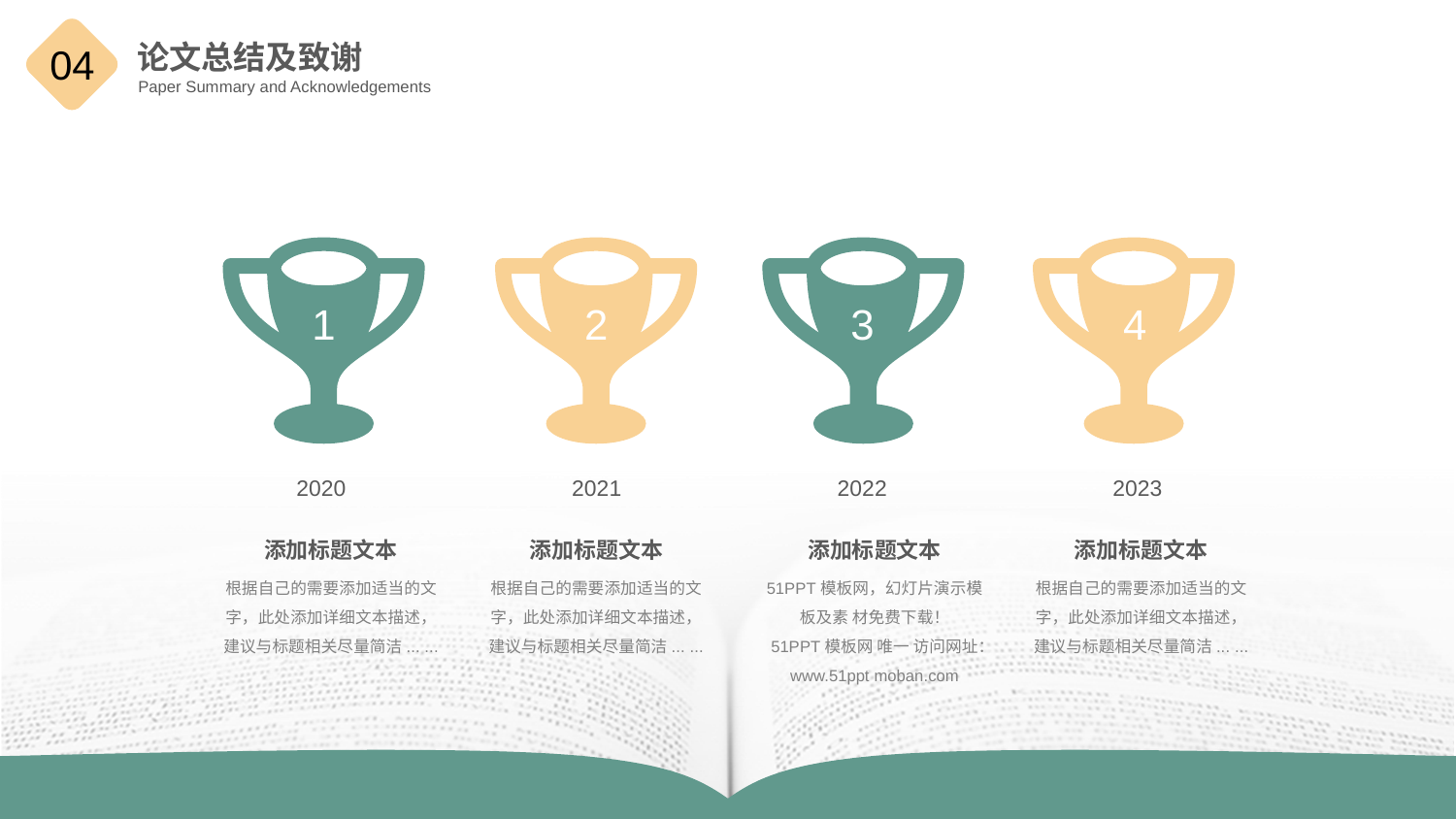

04
论文总结及致谢
Paper Summary and Acknowledgements

1
2
3
4
2020
2021
2022
2023
添加标题文本
根据自己的需要添加适当的文字，此处添加详细文本描述，建议与标题相关尽量简洁... ...
添加标题文本
根据自己的需要添加适当的文字，此处添加详细文本描述，建议与标题相关尽量简洁... ...
添加标题文本
51PPT模板网，幻灯片演示模板及素 材免费下载！
51PPT模板网 唯一 访问网址：www.51ppt moban.com
添加标题文本
根据自己的需要添加适当的文字，此处添加详细文本描述，建议与标题相关尽量简洁... ...